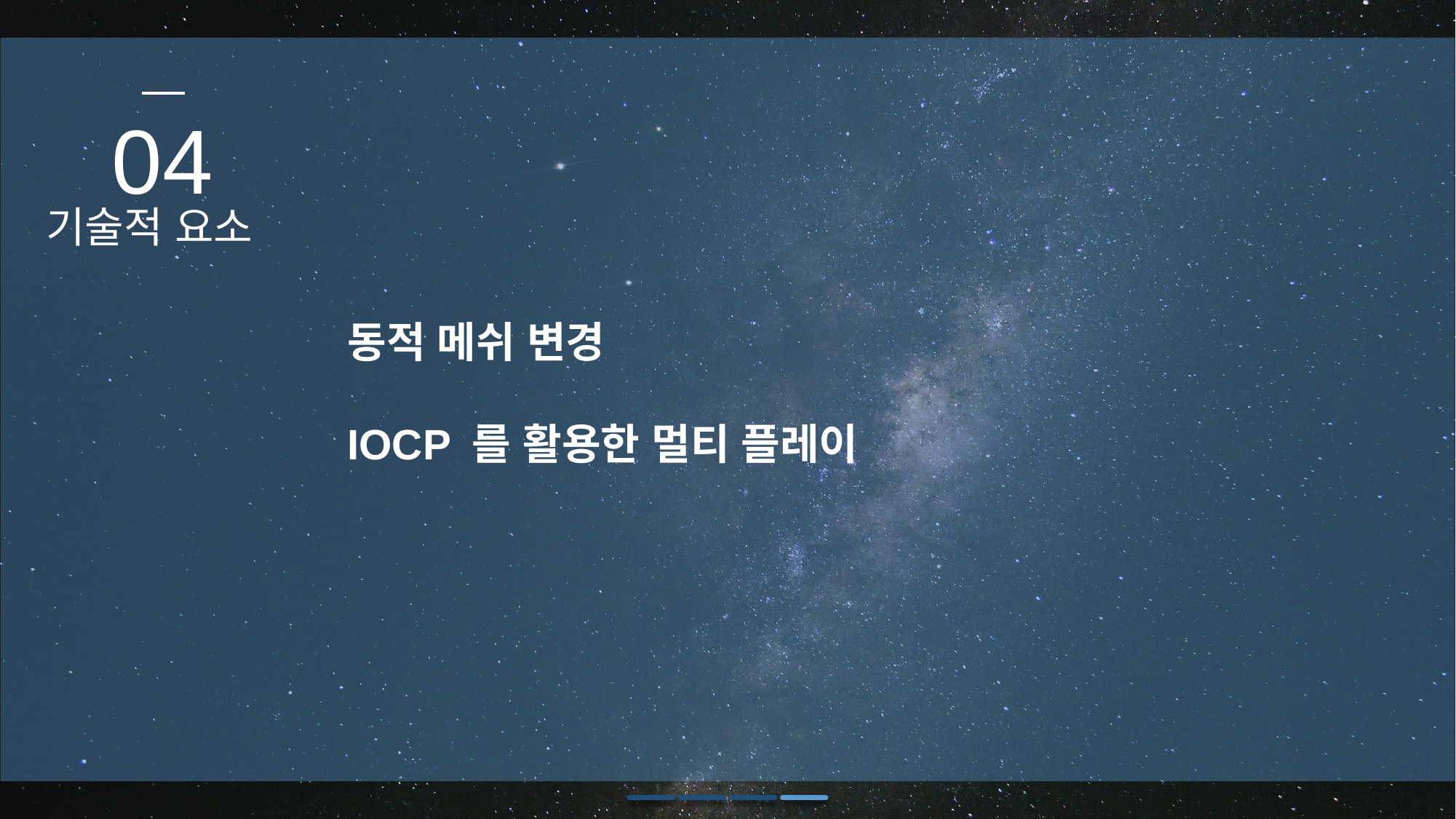

04
기술적 요소
동적 메쉬 변경

IOCP 를 활용한 멀티 플레이